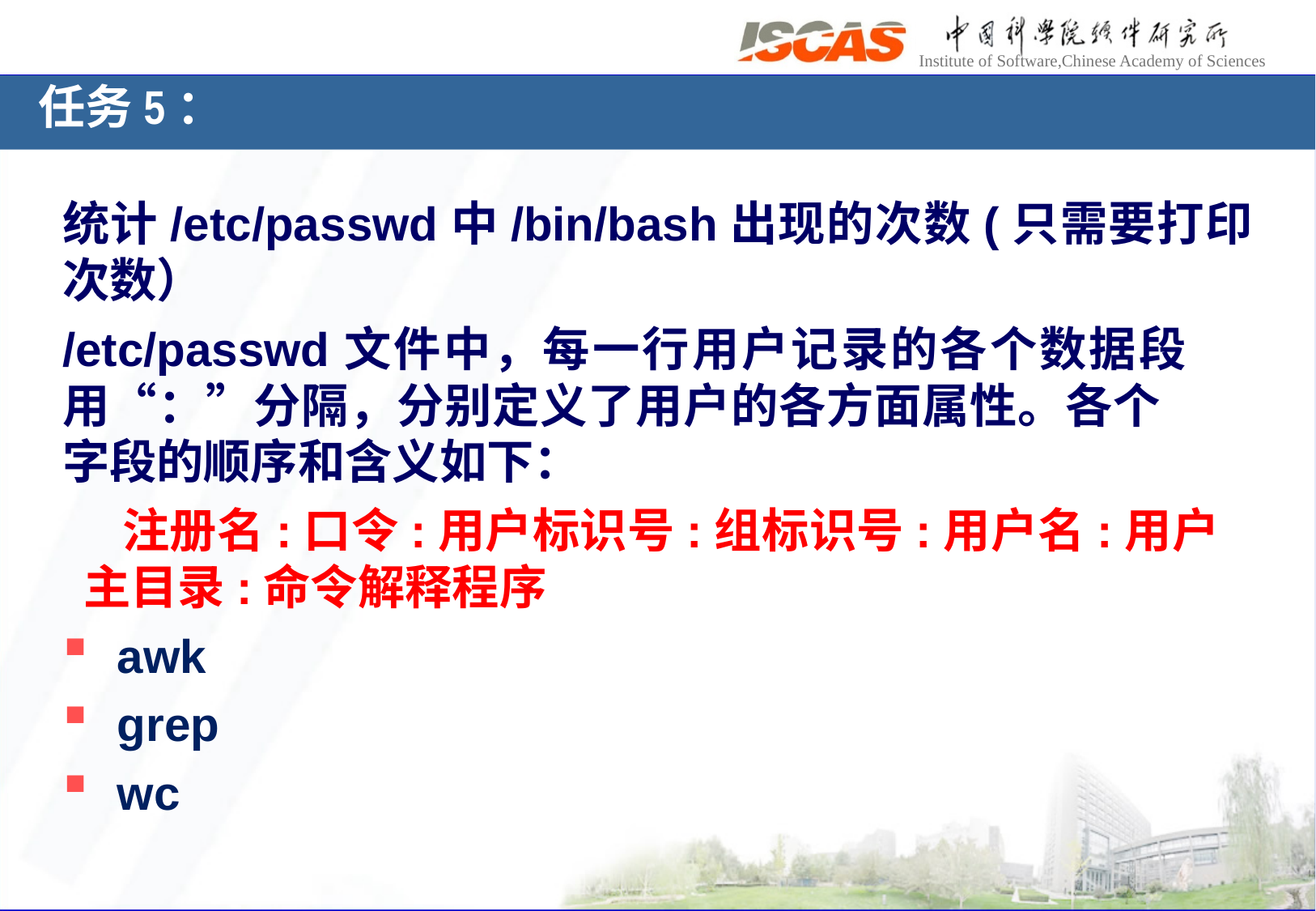

任务5：
统计/etc/passwd中/bin/bash出现的次数(只需要打印次数）
/etc/passwd文件中，每一行用户记录的各个数据段      用“：”分隔，分别定义了用户的各方面属性。各个         字段的顺序和含义如下：
	注册名:口令:用户标识号:组标识号:用户名:用户      主目录:命令解释程序
  awk
  grep
  wc